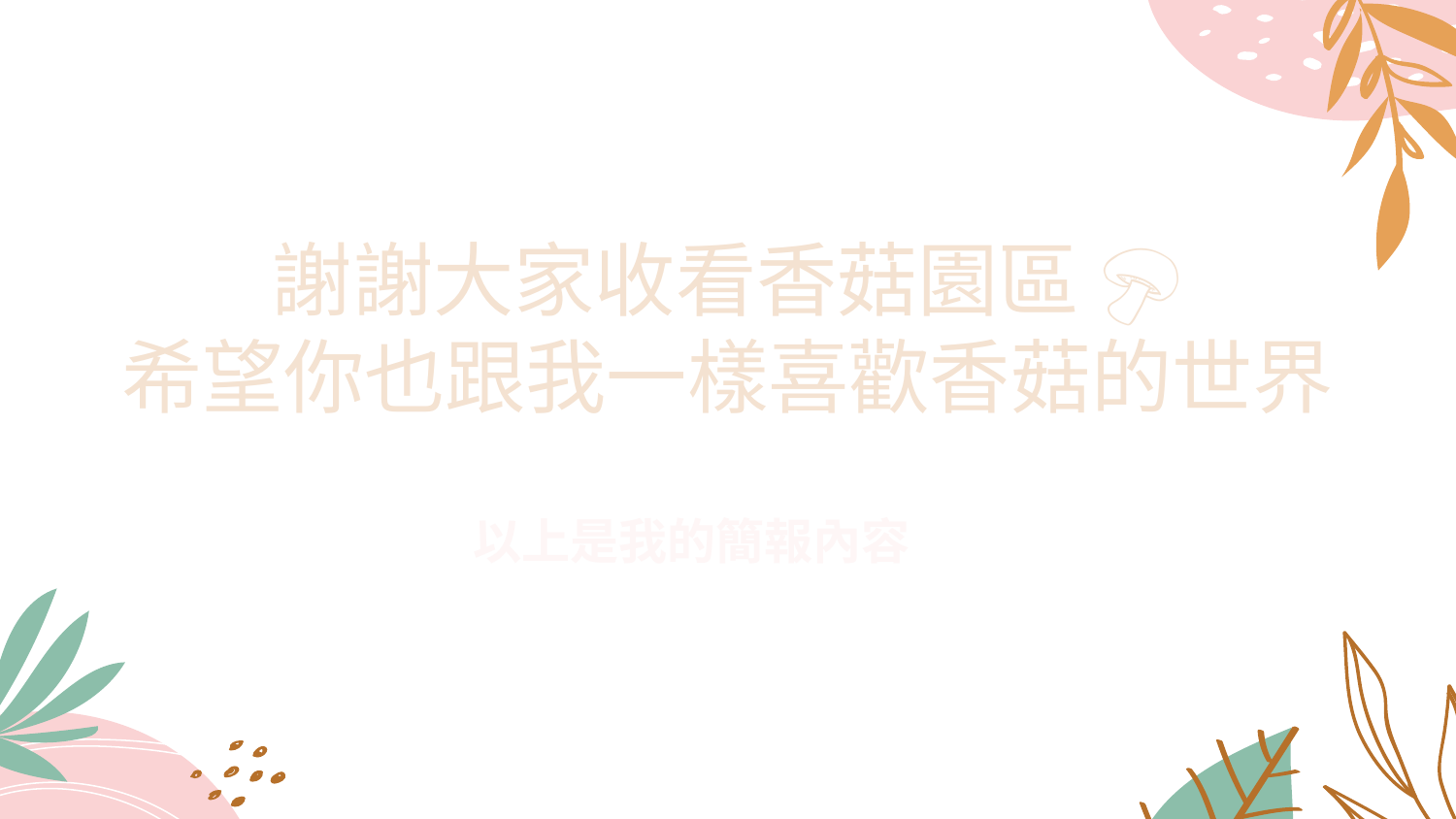

# 謝謝大家收看香菇園區 🍄 希望你也跟我一樣喜歡香菇的世界
以上是我的簡報內容